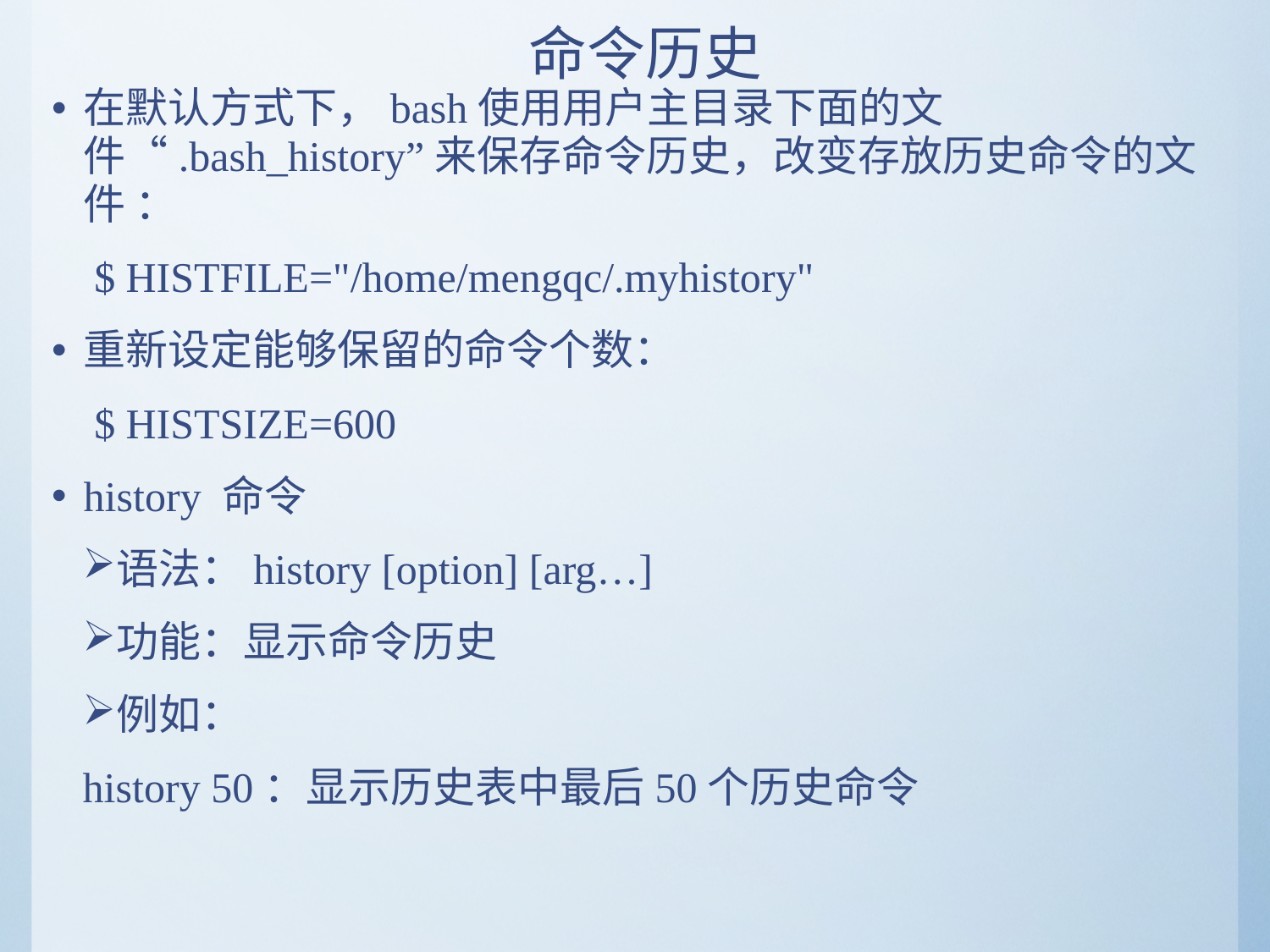

# 命令历史
在默认方式下，bash使用用户主目录下面的文件“.bash_history”来保存命令历史，改变存放历史命令的文件 ：
    $ HISTFILE="/home/mengqc/.myhistory"
重新设定能够保留的命令个数：
    $ HISTSIZE=600
history 命令
语法：history [option] [arg…]
功能：显示命令历史
例如：
history 50：显示历史表中最后50个历史命令